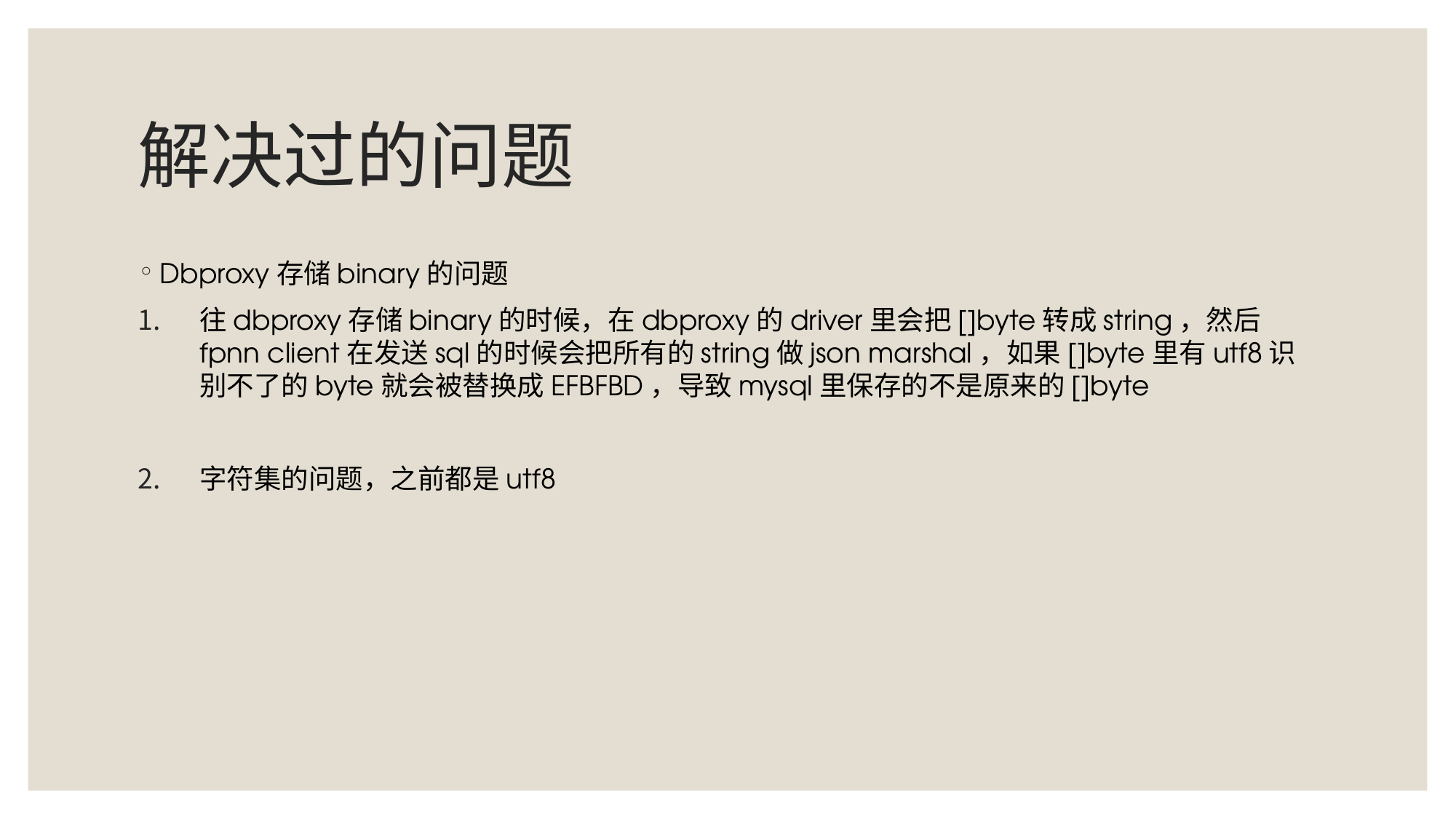

# 解决过的问题
Dbproxy存储binary的问题
往dbproxy存储binary的时候，在dbproxy的driver里会把[]byte转成string，然后fpnn client在发送sql的时候会把所有的string做json marshal，如果[]byte里有utf8识别不了的byte就会被替换成EFBFBD，导致mysql里保存的不是原来的[]byte

字符集的问题，之前都是utf8